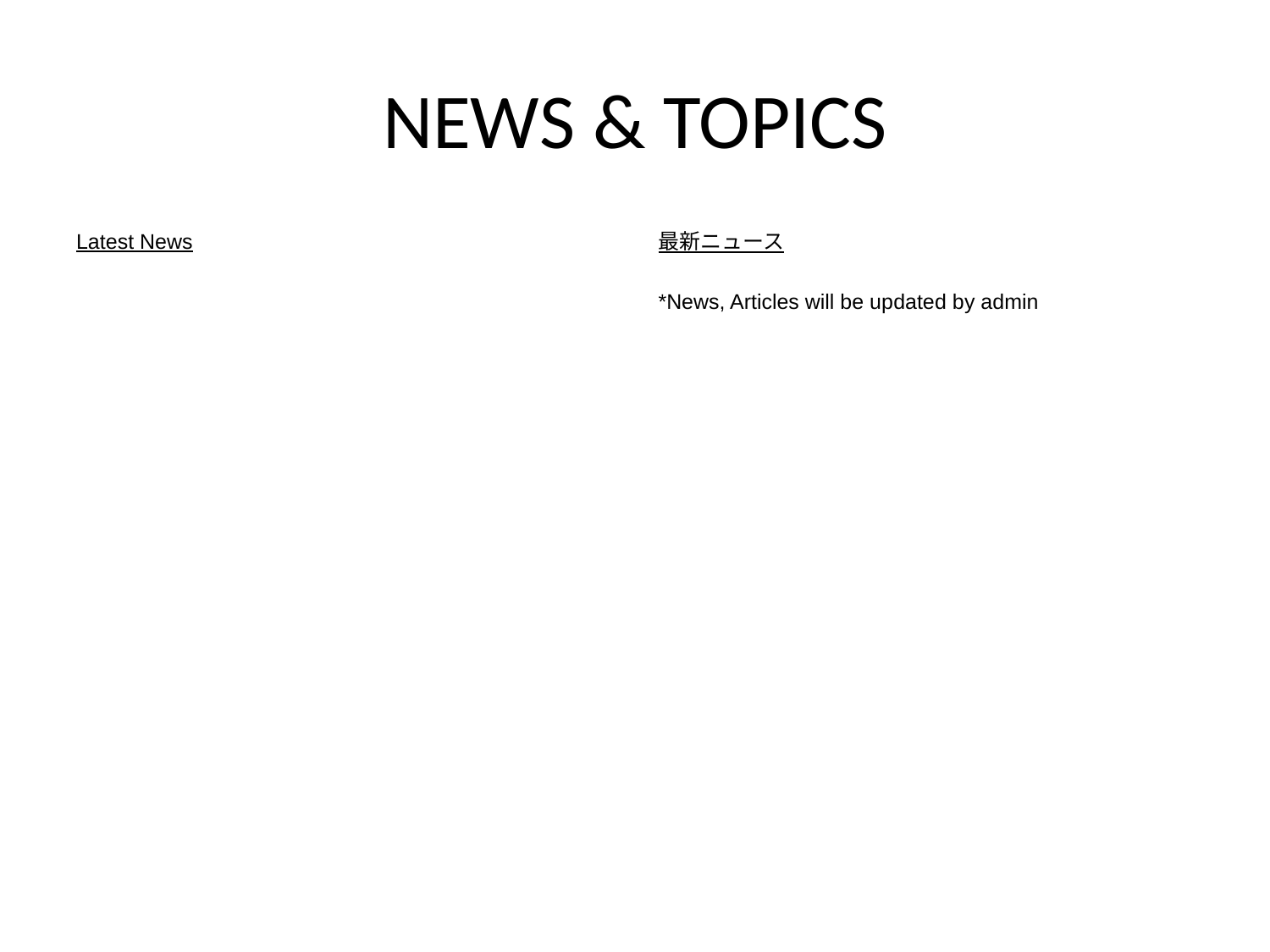

# NEWS & TOPICS
Latest News

最新ニュース

*News, Articles will be updated by admin